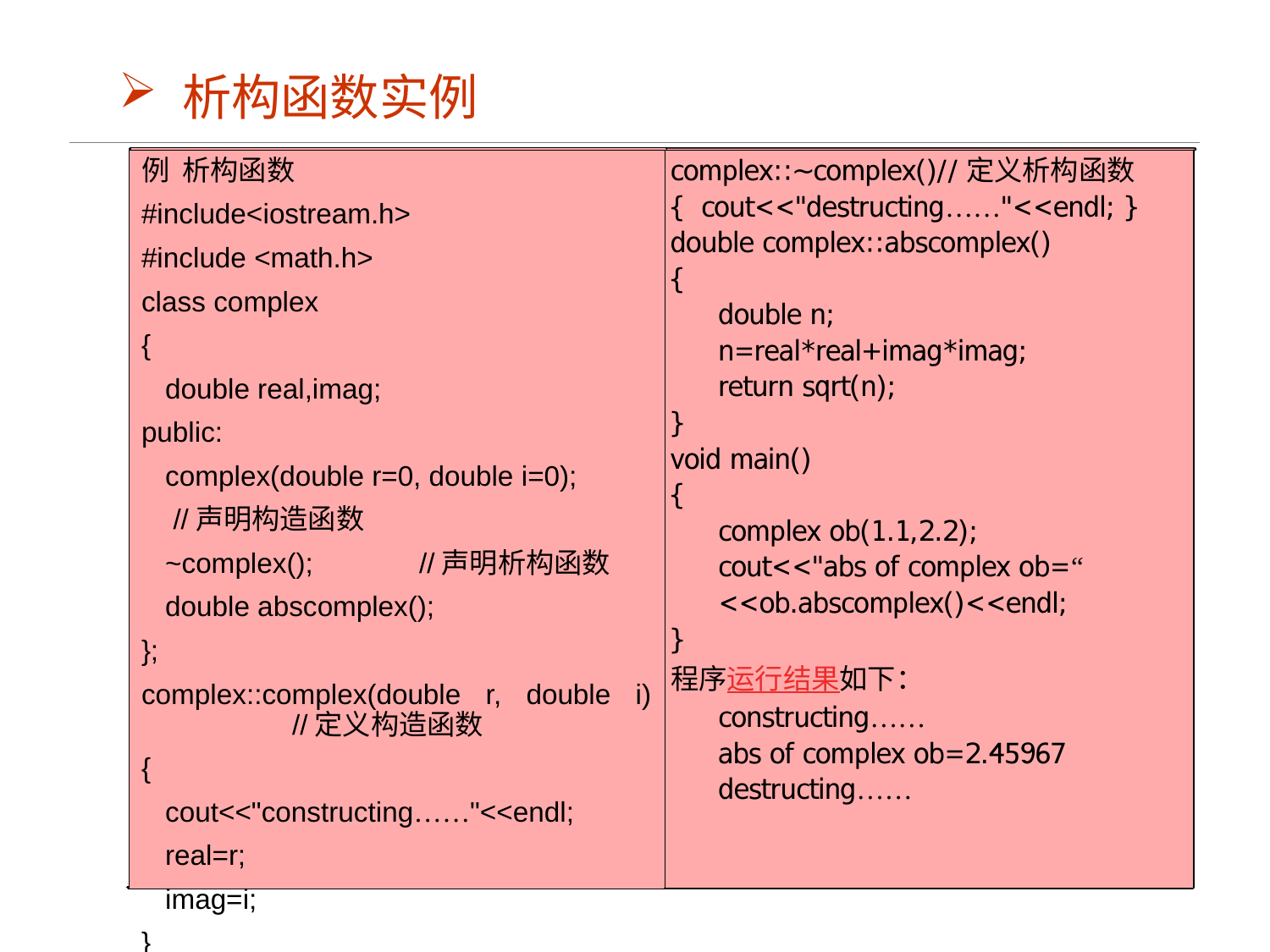

析构函数实例
例  析构函数
#include<iostream.h>
#include <math.h>
class complex
{
	double real,imag;
public:
	complex(double r=0, double i=0);
	 //声明构造函数
	~complex();	//声明析构函数
	double abscomplex();
};
complex::complex(double r, double i)	//定义构造函数
{
	cout<<"constructing……"<<endl;
	real=r;
	imag=i;
}
complex::~complex()//定义析构函数
{  cout<<"destructing……"<<endl; }
double complex::abscomplex()
{
	double n;
	n=real*real+imag*imag;
	return sqrt(n);
}
void main()
{
	complex ob(1.1,2.2);
	cout<<"abs of complex ob=“
	<<ob.abscomplex()<<endl;
}
程序运行结果如下：
    	constructing……
	abs of complex ob=2.45967
	destructing……

36